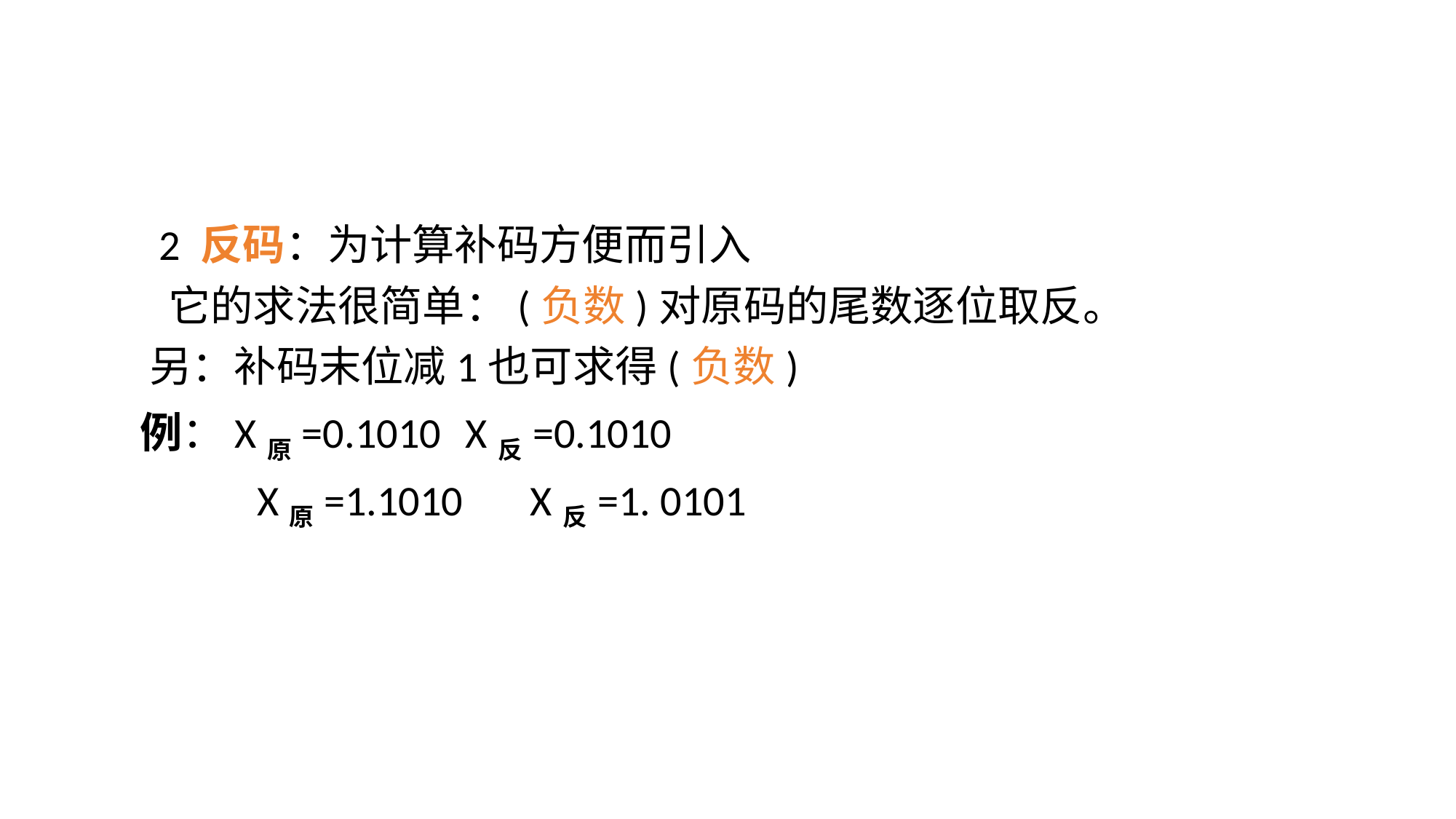

#
     2 反码：为计算补码方便而引入
     它的求法很简单：(负数)对原码的尾数逐位取反。
   另：补码末位减1也可求得(负数)
  例：X原=0.1010	X反=0.1010
		 X原=1.1010       X反=1. 0101